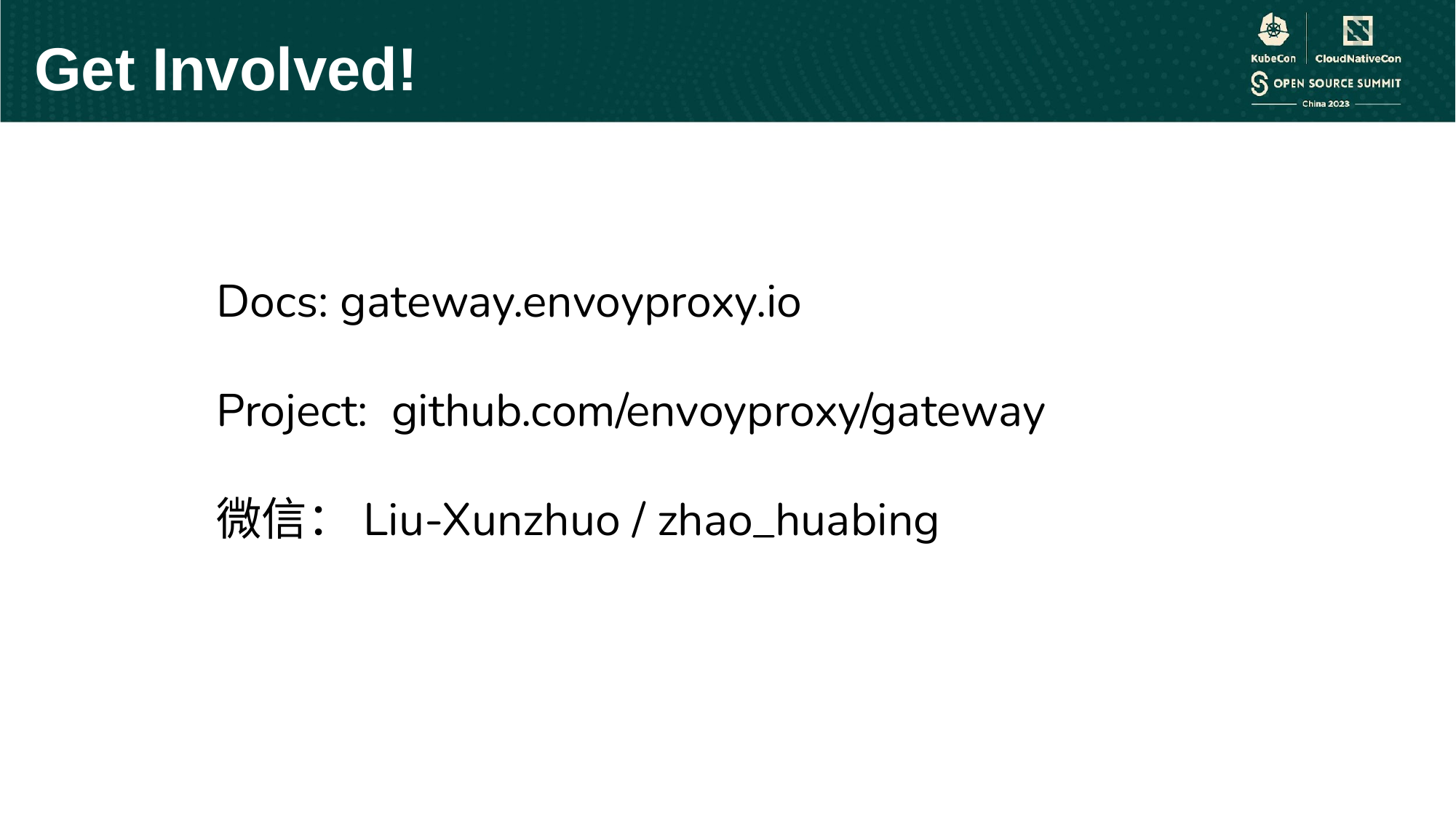

Get Involved!
Docs: gateway.envoyproxy.io

Project:  github.com/envoyproxy/gateway

微信：Liu-Xunzhuo / zhao_huabing